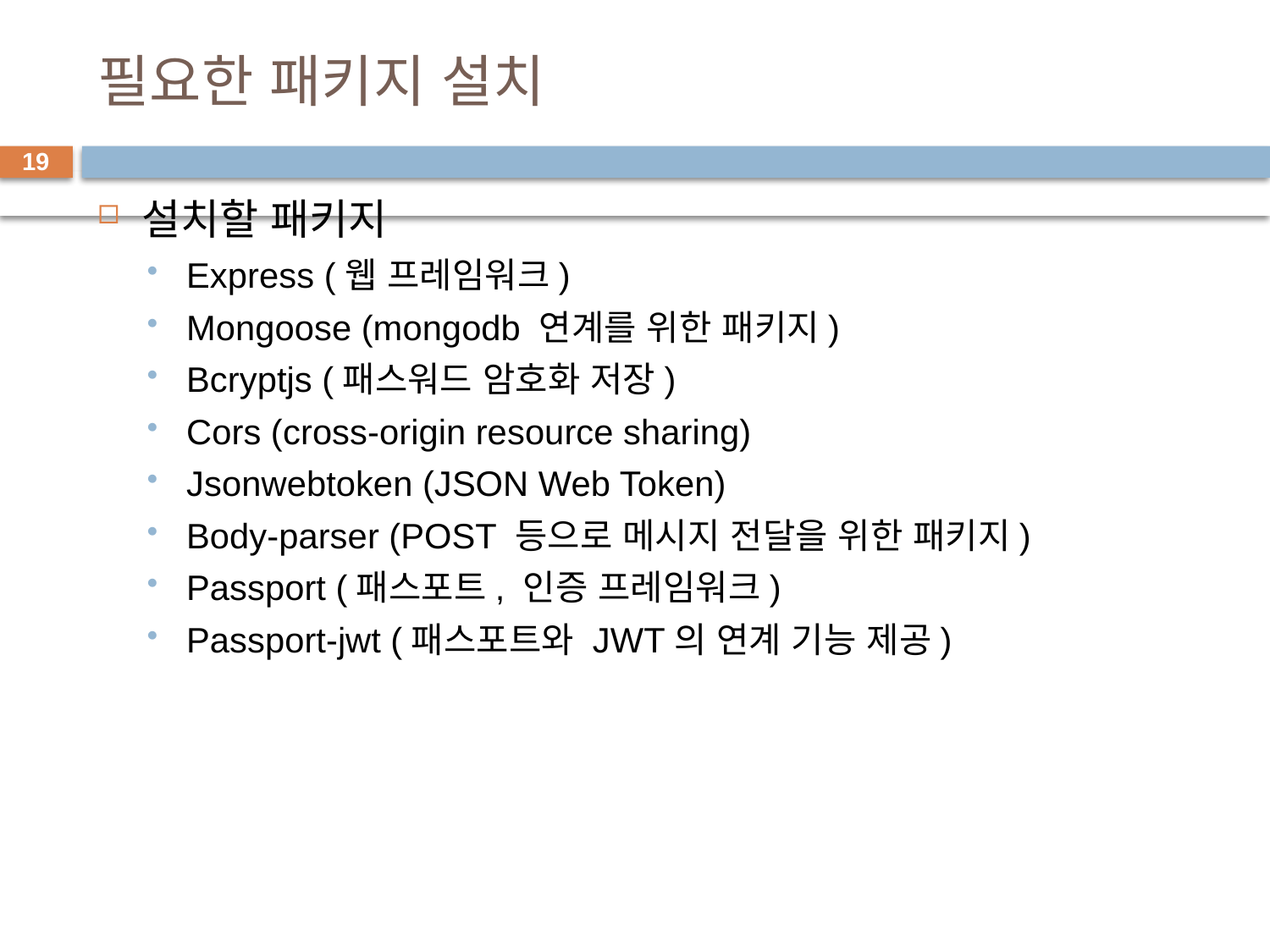

# 필요한 패키지 설치
19
설치할 패키지
Express (웹 프레임워크)
Mongoose (mongodb 연계를 위한 패키지)
Bcryptjs (패스워드 암호화 저장)
Cors (cross-origin resource sharing)
Jsonwebtoken (JSON Web Token)
Body-parser (POST 등으로 메시지 전달을 위한 패키지)
Passport (패스포트, 인증 프레임워크)
Passport-jwt (패스포트와 JWT의 연계 기능 제공)